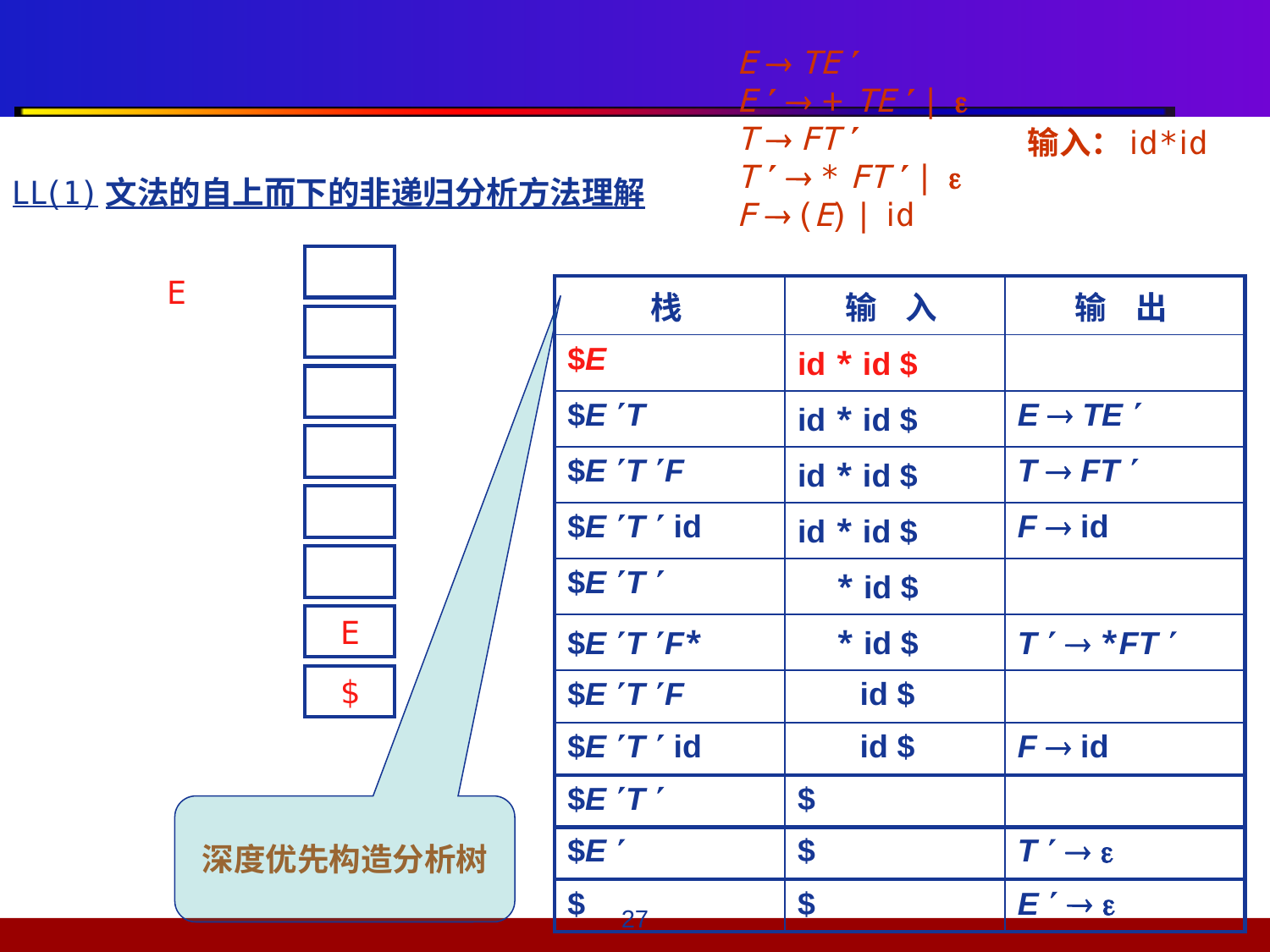

#
E → TE ′
E ′ → + TE ′ | ε
T → FT ′
T ′ → * FT ′ | ε
F → (E) | id
输入：id*id
LL(1)文法的自上而下的非递归分析方法理解

E
$
E
| 栈 | 输 入 | 输 出 |
| --- | --- | --- |
| $E | id \* id $ |  |
| $E ′T | id \* id $ | E → TE ′ |
| $E ′T ′F | id \* id $ | T → FT ′ |
| $E ′T ′ id | id \* id $ | F → id |
| $E ′T ′ | \* id $ |  |
| $E ′T ′F\* | \* id $ | T ′ → \*FT ′ |
| $E ′T ′F | id $ |  |
| $E ′T ′ id | id $ | F → id |
| $E ′T ′ | $ |  |
| $E ′ | $ | T ′ → ε |
| $ | $ | E ′ → ε |
深度优先构造分析树
27